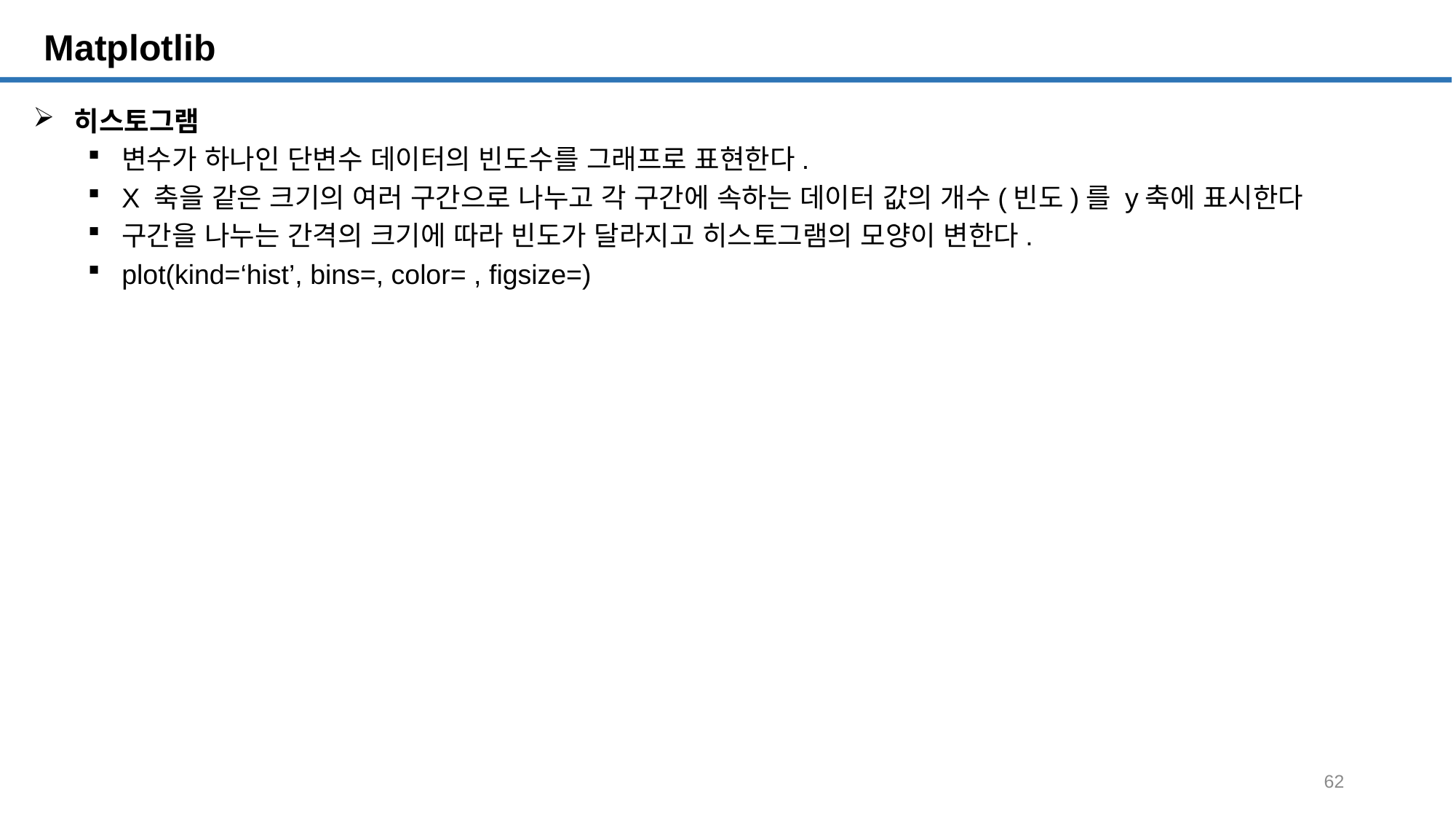

SQL 튜닝 개요
# Matplotlib

히스토그램
변수가 하나인 단변수 데이터의 빈도수를 그래프로 표현한다.
X 축을 같은 크기의 여러 구간으로 나누고 각 구간에 속하는 데이터 값의 개수(빈도)를 y축에 표시한다
구간을 나누는 간격의 크기에 따라 빈도가 달라지고 히스토그램의 모양이 변한다.
plot(kind=‘hist’, bins=, color= , figsize=)

62